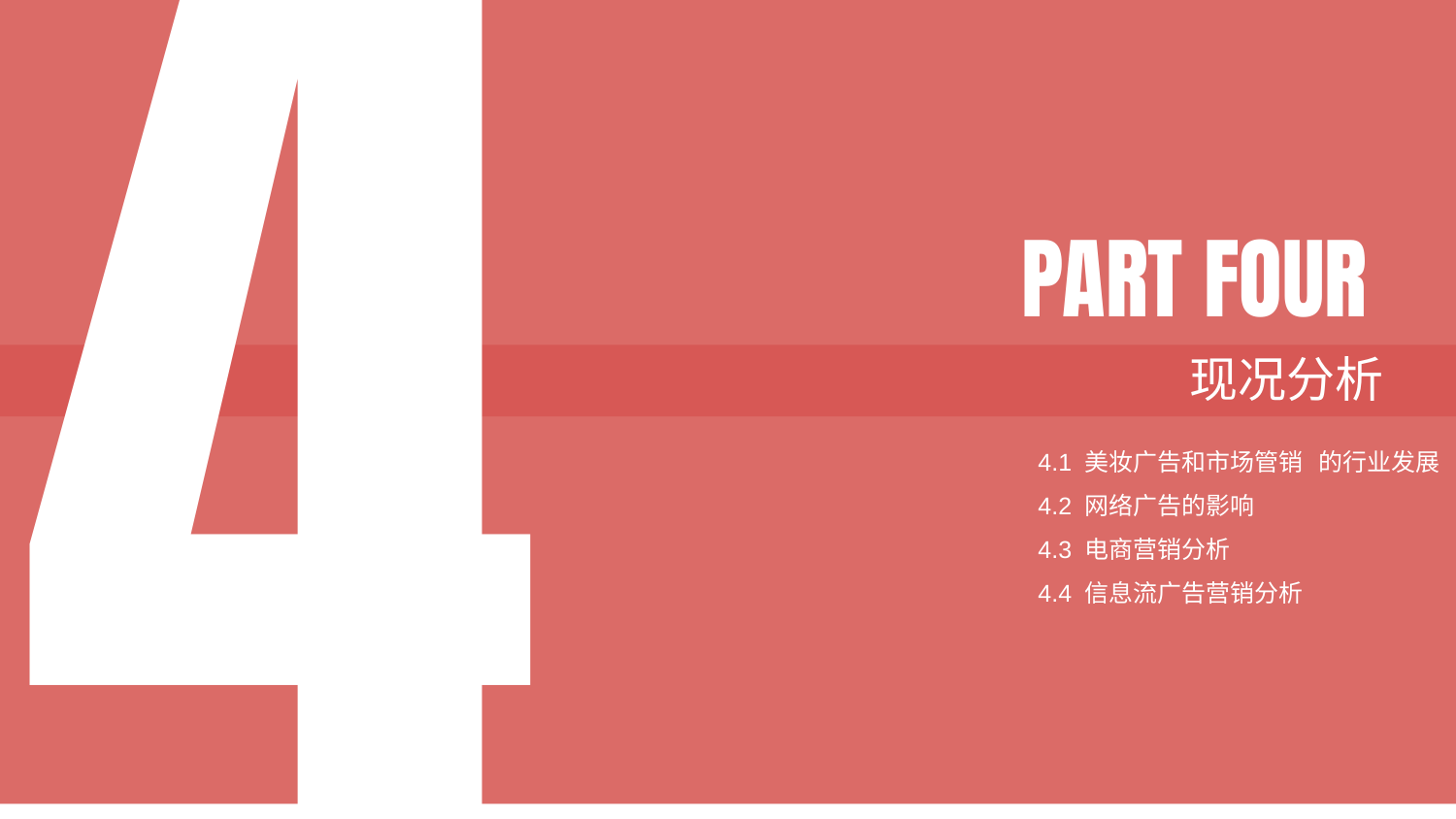

4

PART FOUR
现况分析

4.1 美妆广告和市场管销   的行业发展
4.2 网络广告的影响
4.3 电商营销分析
4.4 信息流广告营销分析